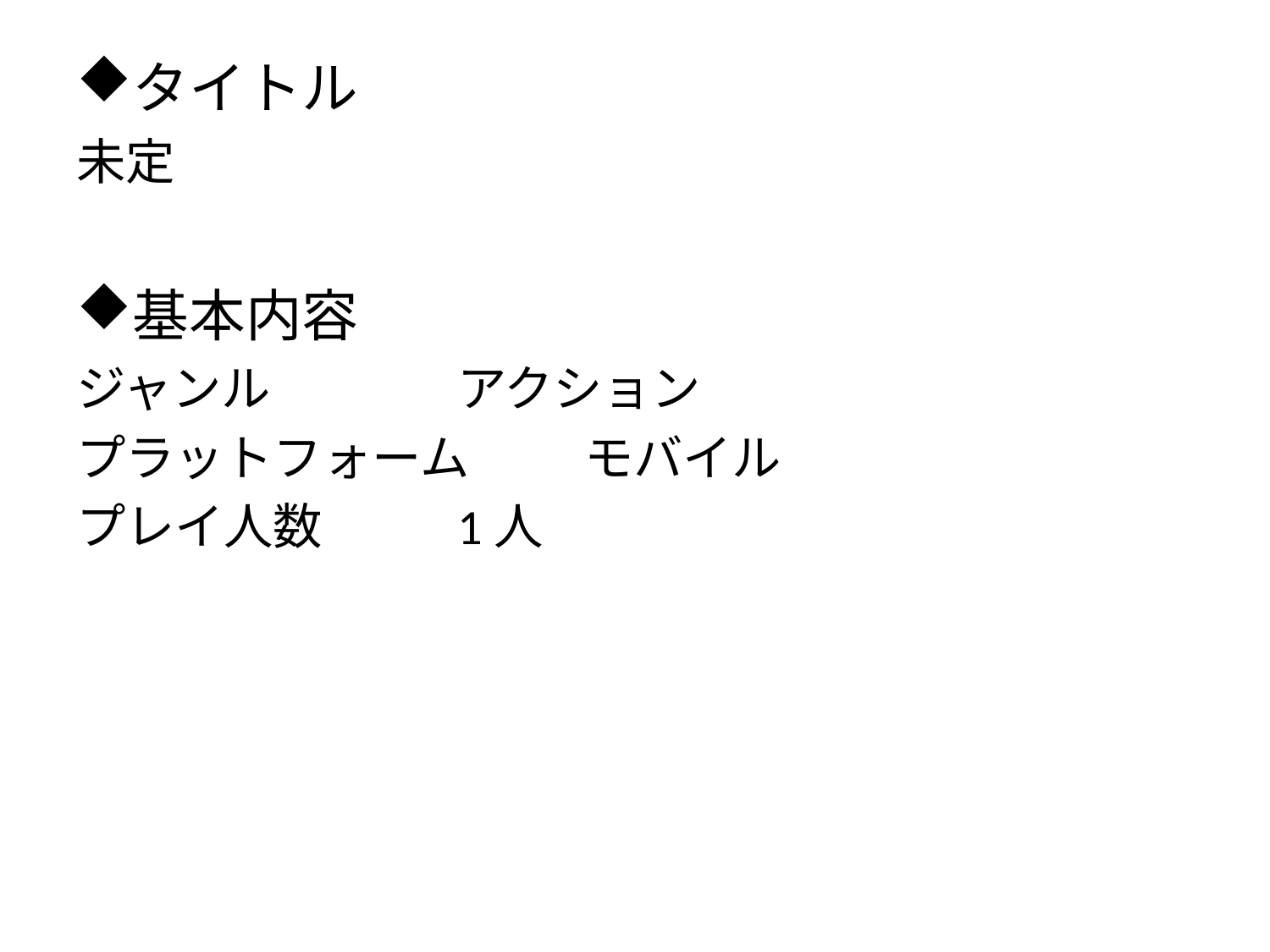

タイトル
未定

基本内容
ジャンル		アクション
プラットフォーム	モバイル
プレイ人数		1人